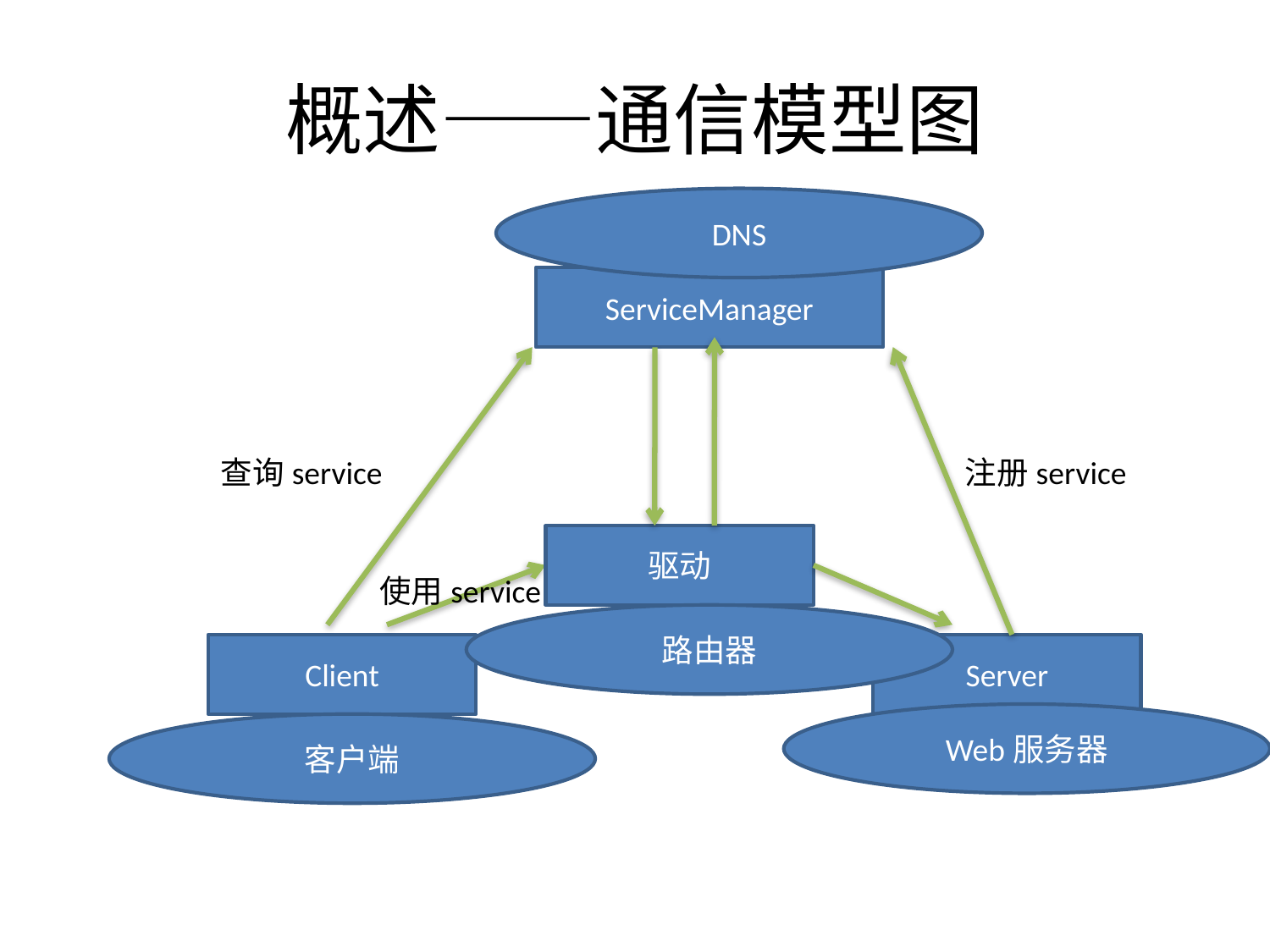

# 概述——通信模型图
DNS
ServiceManager
查询service
注册service
驱动
使用service
路由器
Client
Server
Web服务器
客户端